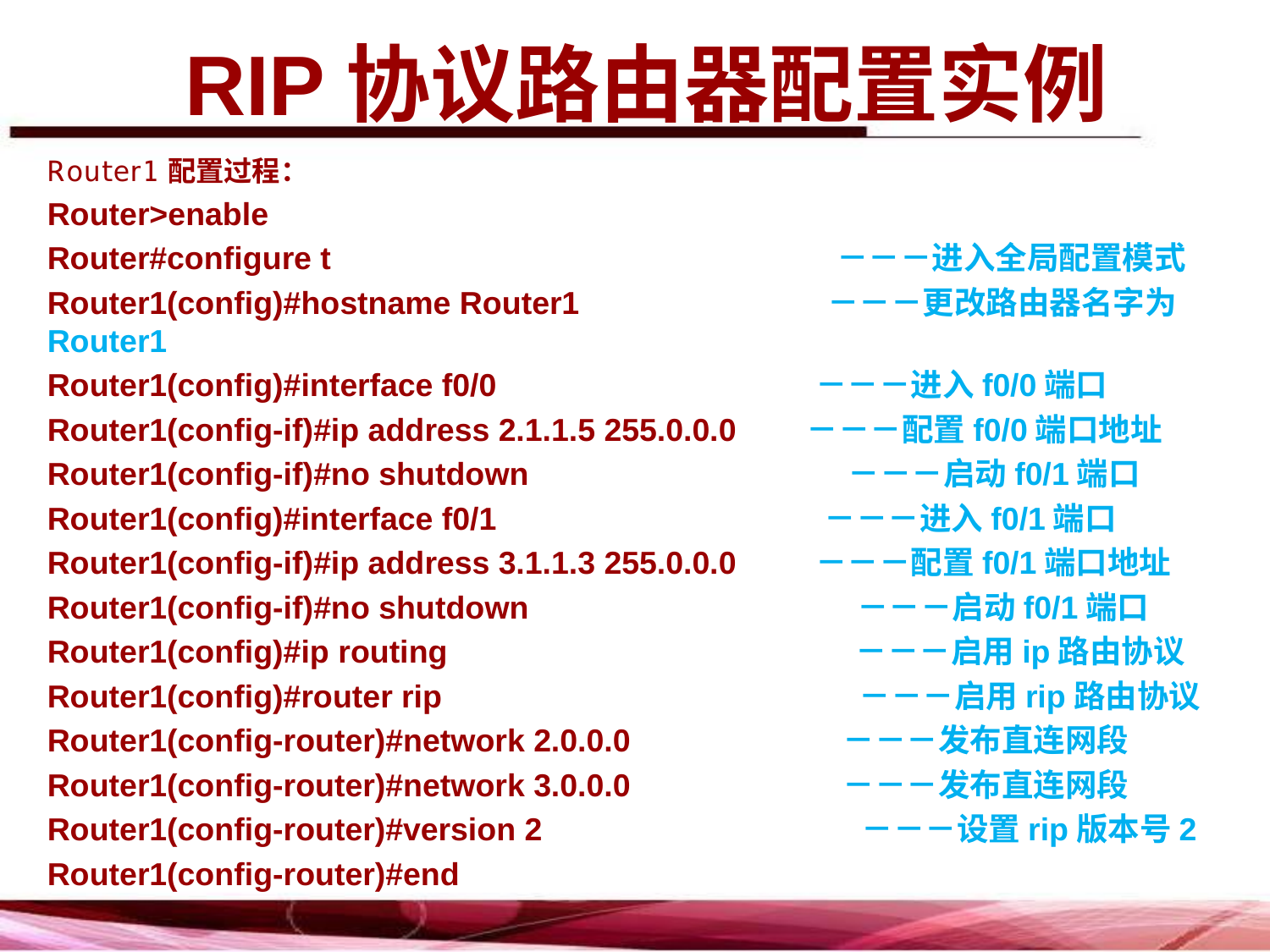

RIP协议路由器配置实例
Router1配置过程：
Router>enable
Router#configure t                                                        －－－进入全局配置模式
Router1(config)#hostname Router1                           －－－更改路由器名字为Router1
Router1(config)#interface f0/0                                   －－－进入f0/0端口
Router1(config-if)#ip address 2.1.1.5 255.0.0.0       －－－配置f0/0端口地址
Router1(config-if)#no shutdown                                   －－－启动f0/1端口
Router1(config)#interface f0/1                                    －－－进入f0/1端口
Router1(config-if)#ip address 3.1.1.3 255.0.0.0        －－－配置f0/1端口地址
Router1(config-if)#no shutdown                                    －－－启动f0/1端口
Router1(config)#ip routing                                             －－－启用ip路由协议
Router1(config)#router rip                                              －－－启用rip路由协议
Router1(config-router)#network 2.0.0.0                       －－－发布直连网段
Router1(config-router)#network 3.0.0.0                       －－－发布直连网段
Router1(config-router)#version 2                                   －－－设置rip版本号2
Router1(config-router)#end